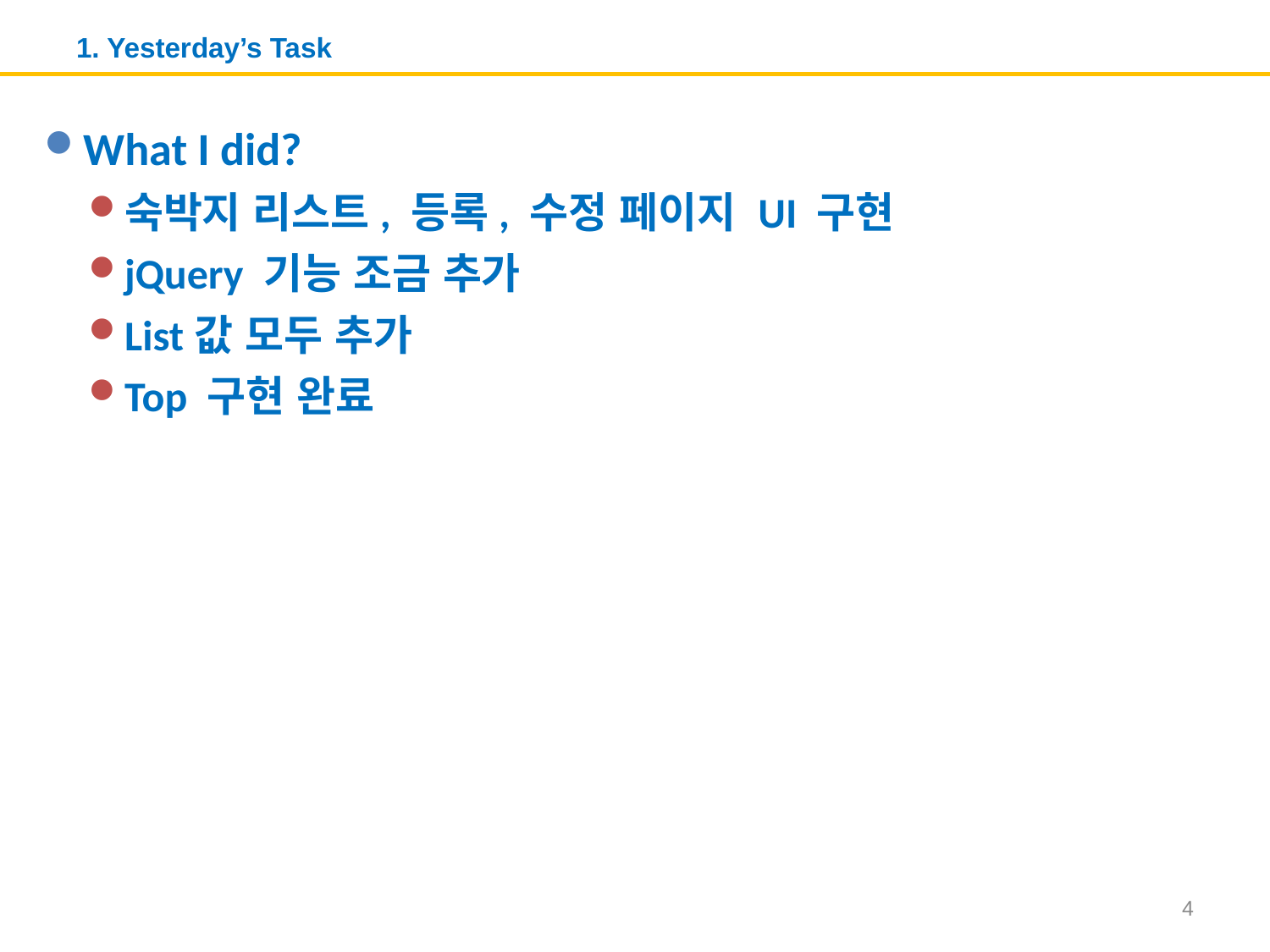

# 1. Yesterday’s Task
What I did?
숙박지 리스트, 등록, 수정 페이지 UI 구현
jQuery 기능 조금 추가
List값 모두 추가
Top 구현 완료

4